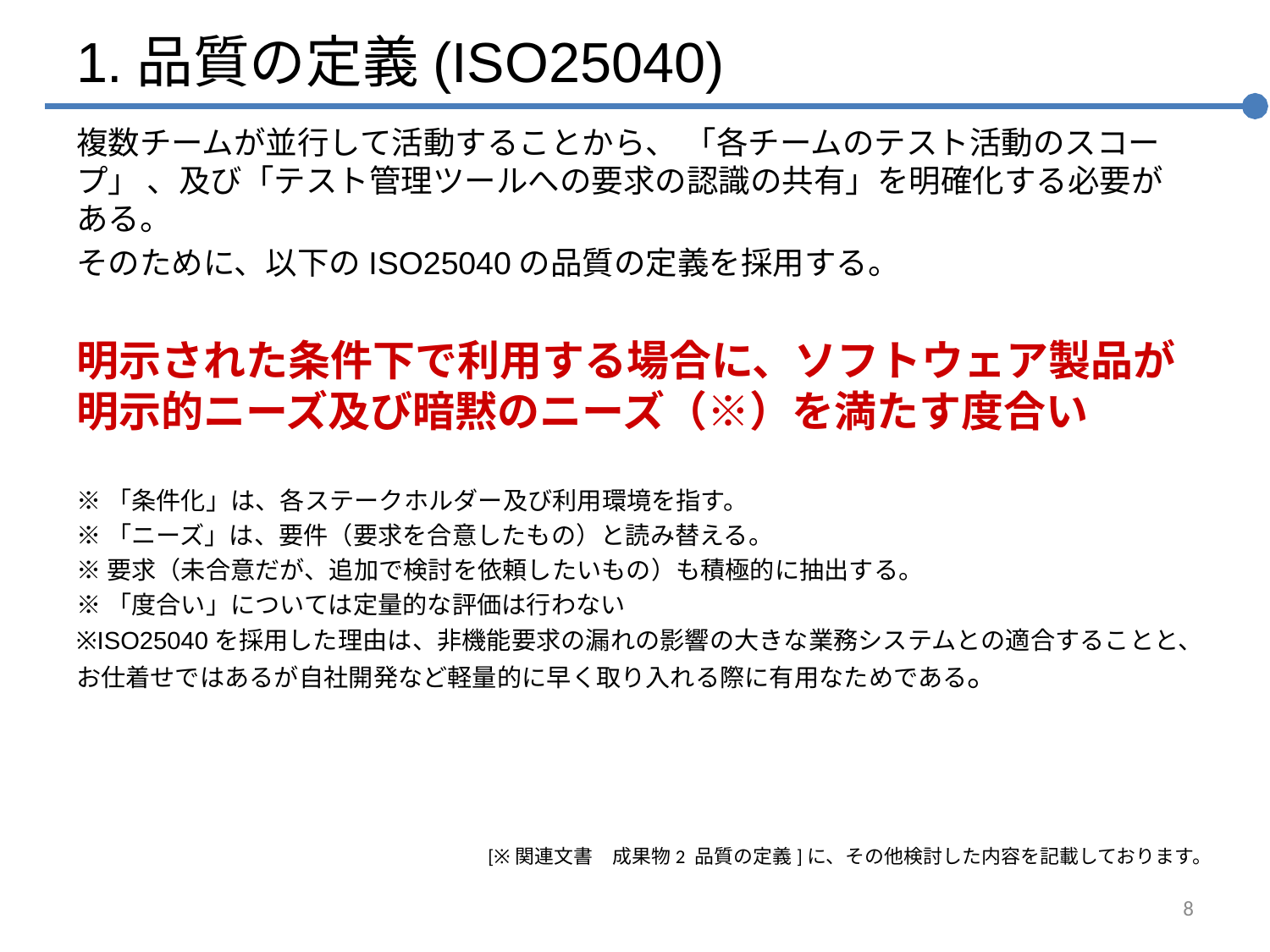

# 1.品質の定義(ISO25040)
複数チームが並行して活動することから、 「各チームのテスト活動のスコープ」 、及び「テスト管理ツールへの要求の認識の共有」を明確化する必要がある。
そのために、以下のISO25040の品質の定義を採用する。

明示された条件下で利用する場合に、ソフトウェア製品が明示的ニーズ及び暗黙のニーズ（※）を満たす度合い

※「条件化」は、各ステークホルダー及び利用環境を指す。
※「ニーズ」は、要件（要求を合意したもの）と読み替える。
※要求（未合意だが、追加で検討を依頼したいもの）も積極的に抽出する。
※「度合い」については定量的な評価は行わない
※ISO25040を採用した理由は、非機能要求の漏れの影響の大きな業務システムとの適合することと、お仕着せではあるが自社開発など軽量的に早く取り入れる際に有用なためである。
[※関連文書　成果物2 品質の定義]に、その他検討した内容を記載しております。
8